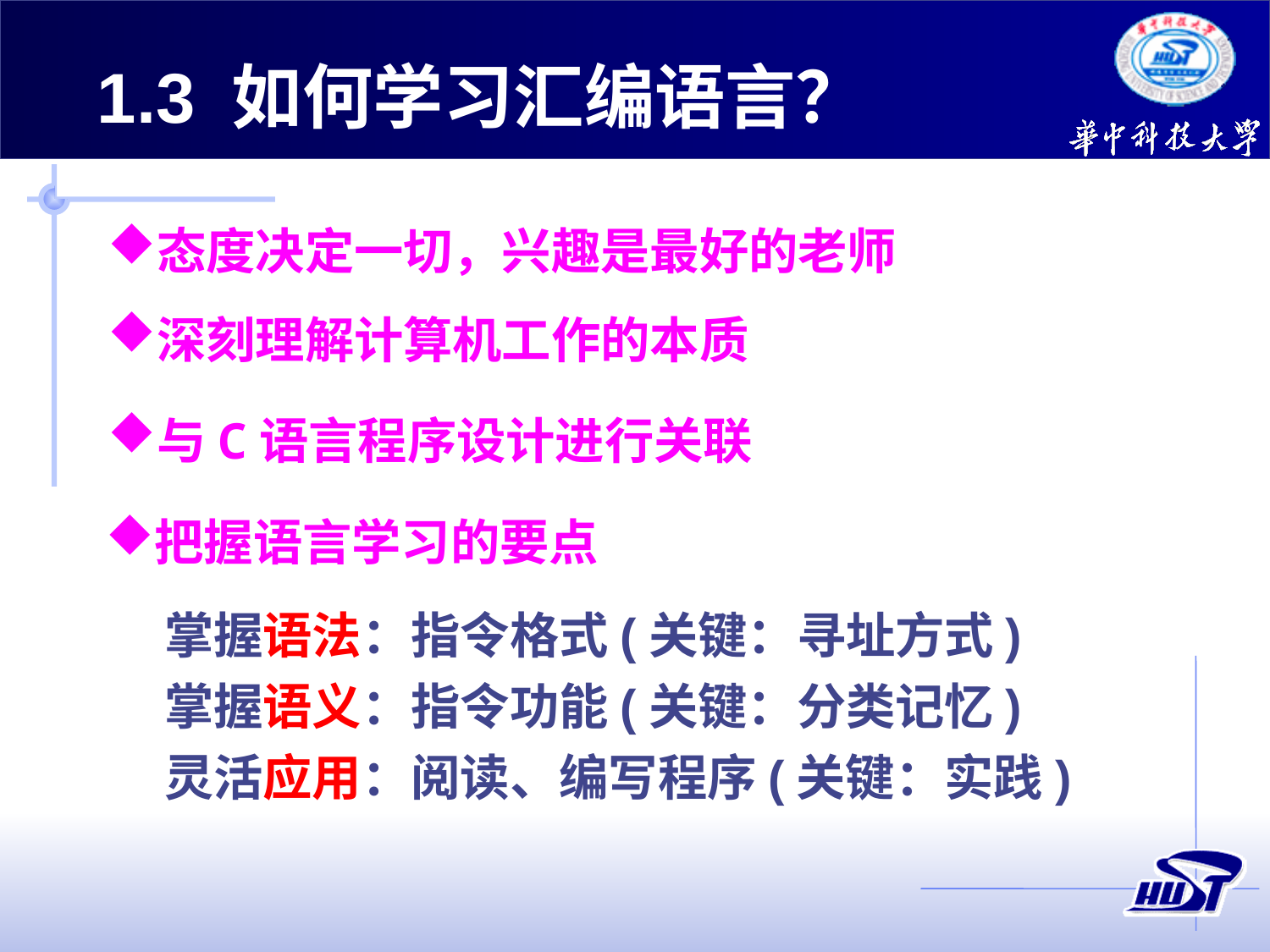

1.3 如何学习汇编语言？
态度决定一切，兴趣是最好的老师
深刻理解计算机工作的本质
与C语言程序设计进行关联
把握语言学习的要点
      掌握语法：指令格式(关键：寻址方式)
      掌握语义：指令功能(关键：分类记忆)
      灵活应用：阅读、编写程序(关键：实践)